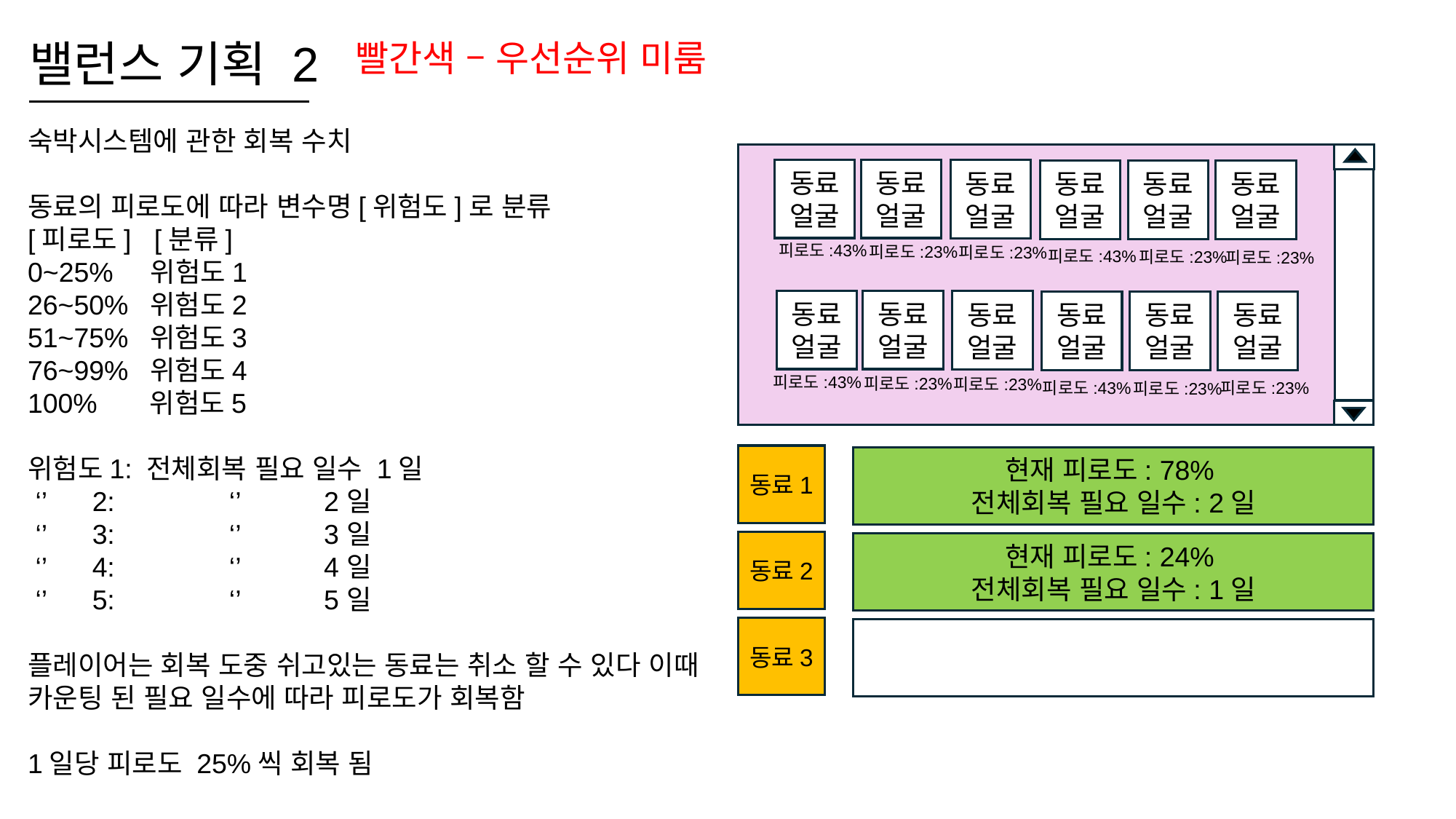

밸런스 기획 2
빨간색 – 우선순위 미룸
숙박시스템에 관한 회복 수치

동료의 피로도에 따라 변수명[위험도]로 분류
[피로도]   [분류]
0~25%    위험도1
26~50%  위험도2
51~75%  위험도3
76~99%  위험도4
100%      위험도5

위험도1: 전체회복 필요 일수 1일
 ‘’      2:               ‘’           2일
 ‘’      3:               ‘’           3일
 ‘’      4:               ‘’           4일
 ‘’      5:               ‘’           5일

플레이어는 회복 도중 쉬고있는 동료는 취소 할 수 있다 이때 카운팅 된 필요 일수에 따라 피로도가 회복함

1일당 피로도 25%씩 회복 됨

동료얼굴
동료얼굴
동료얼굴
동료얼굴
동료얼굴
동료얼굴
피로도:43%
피로도:23%
피로도:23%
피로도:43%
피로도:23%
피로도:23%
동료얼굴
동료얼굴
동료얼굴
동료얼굴
동료얼굴
동료얼굴
피로도:43%
피로도:23%
피로도:23%
피로도:23%
피로도:43%
피로도:23%
동료1
현재 피로도: 78%
전체회복 필요 일수: 2일
동료2
현재 피로도: 24%
전체회복 필요 일수: 1일
동료3